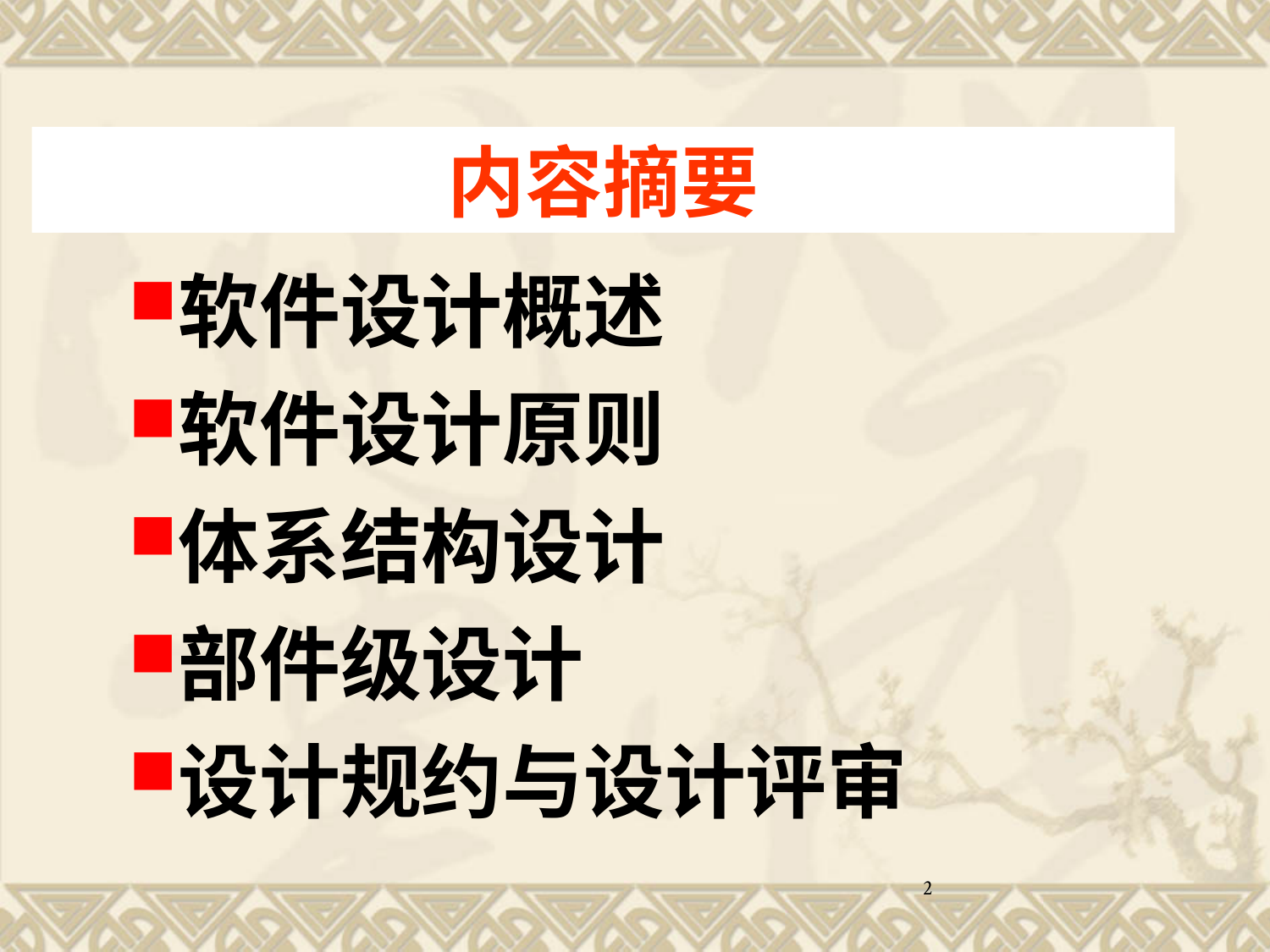

内容摘要
软件设计概述
软件设计原则
体系结构设计
部件级设计
设计规约与设计评审
2